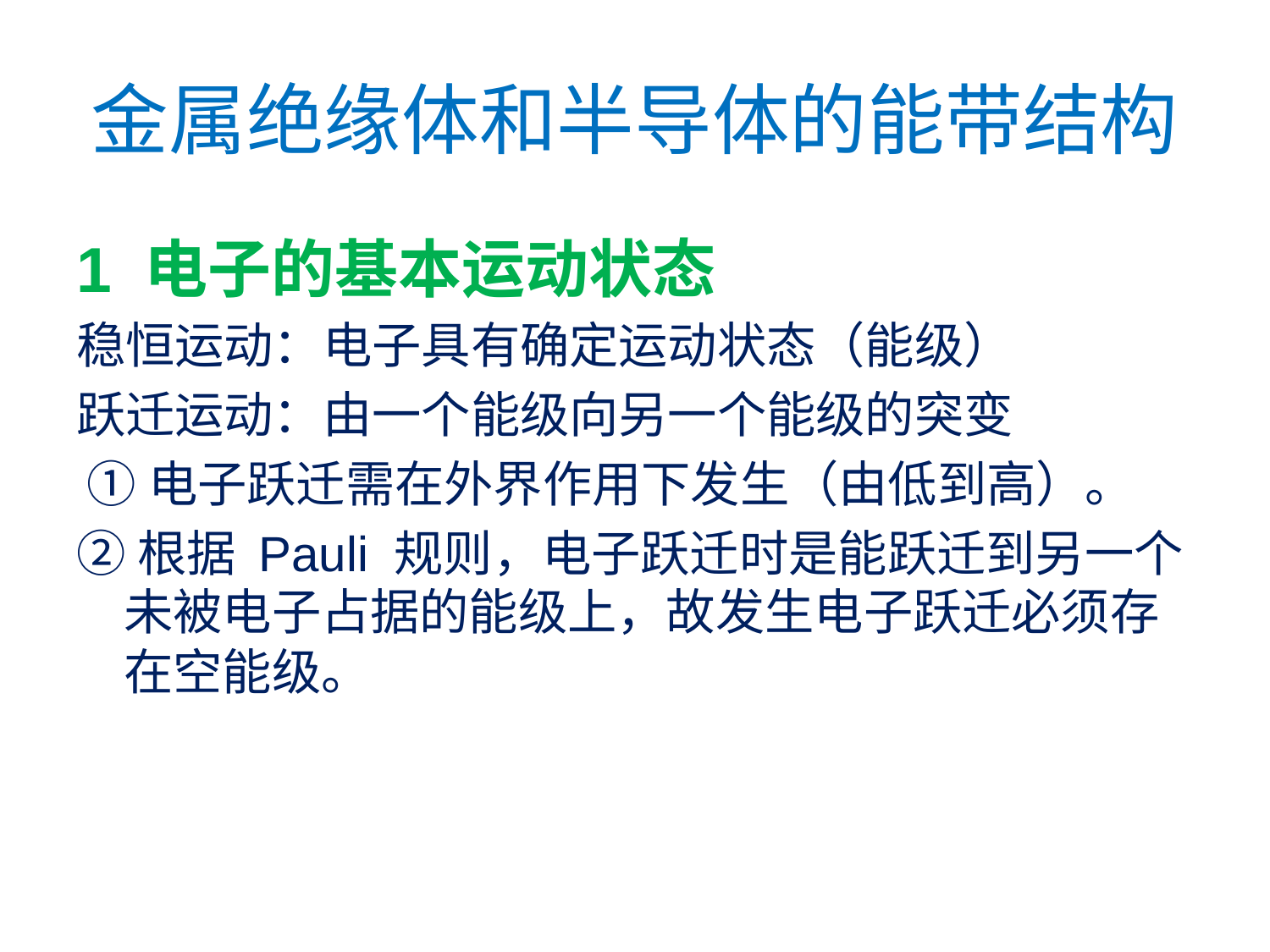

# 金属绝缘体和半导体的能带结构
1 电子的基本运动状态
稳恒运动：电子具有确定运动状态（能级）
跃迁运动：由一个能级向另一个能级的突变
 ①电子跃迁需在外界作用下发生（由低到高）。
②根据 Pauli 规则，电子跃迁时是能跃迁到另一个未被电子占据的能级上，故发生电子跃迁必须存在空能级。